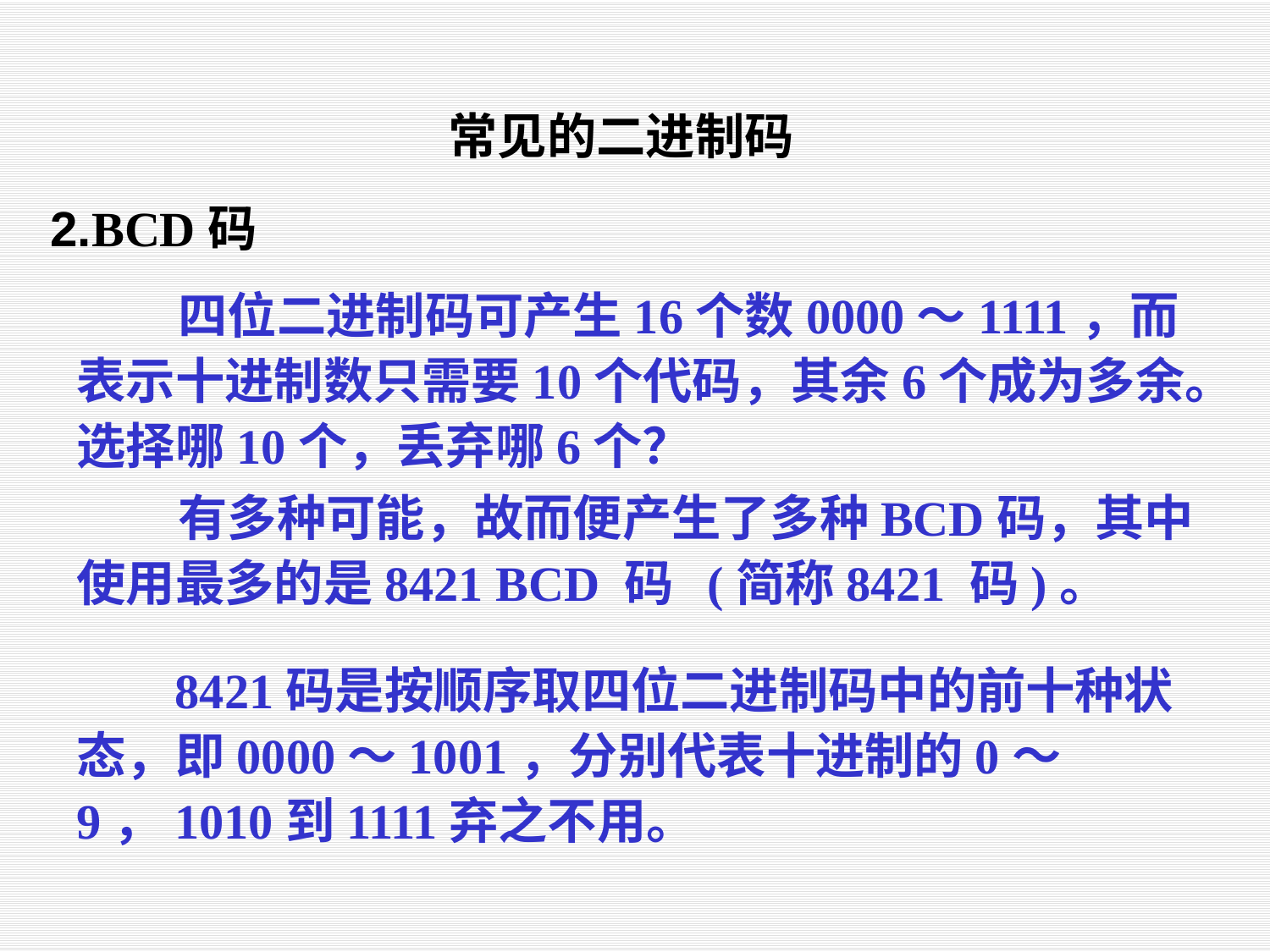

常见的二进制码
2.BCD码
        四位二进制码可产生16个数0000～1111，而表示十进制数只需要10个代码，其余6个成为多余。选择哪10个，丢弃哪6个？
        有多种可能，故而便产生了多种BCD码，其中使用最多的是8421 BCD 码  (简称8421 码)。
        8421码是按顺序取四位二进制码中的前十种状态，即0000～1001，分别代表十进制的0～9，1010到1111弃之不用。